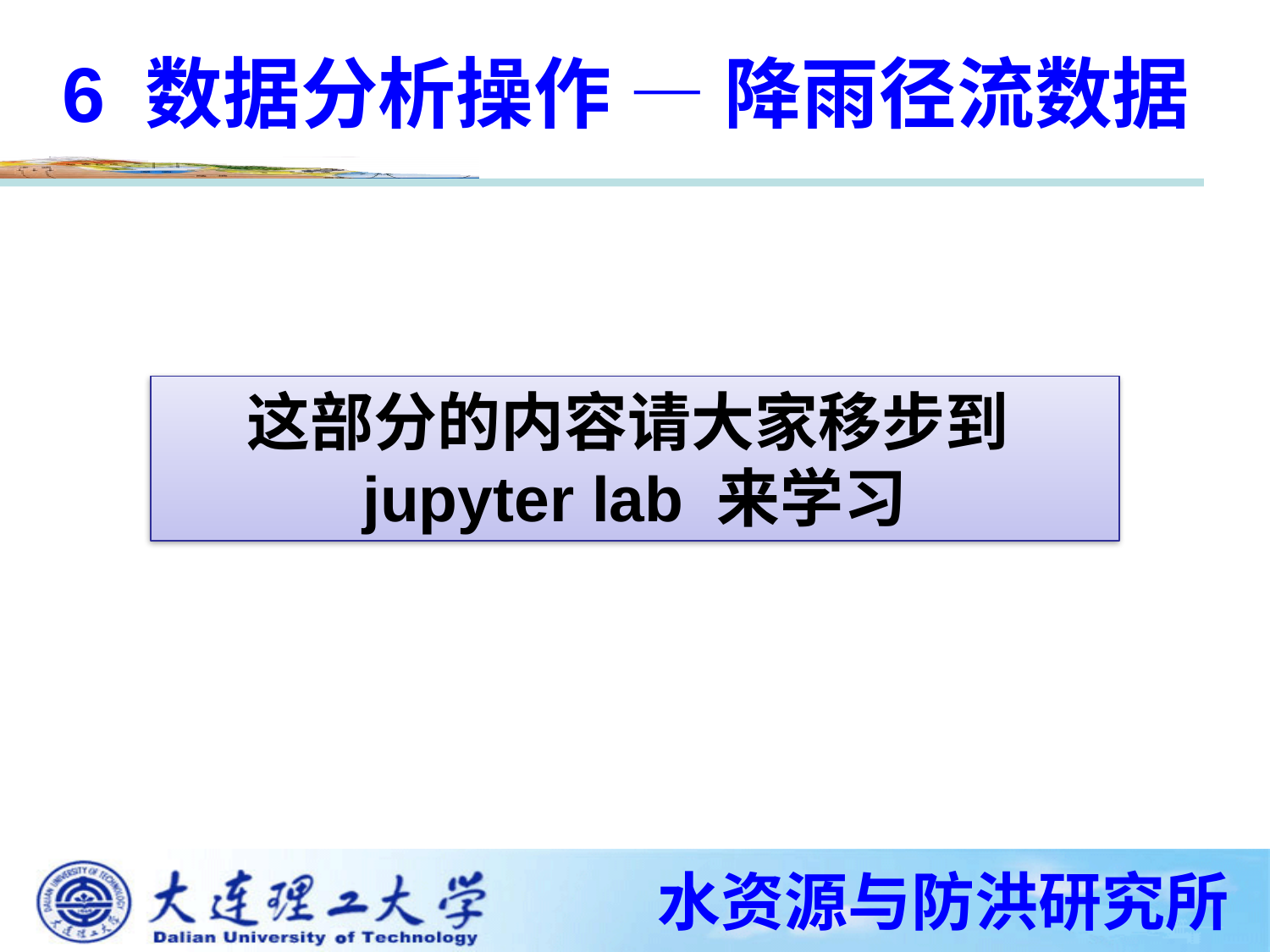

6 数据分析操作 — 降雨径流数据
这部分的内容请大家移步到jupyter lab 来学习